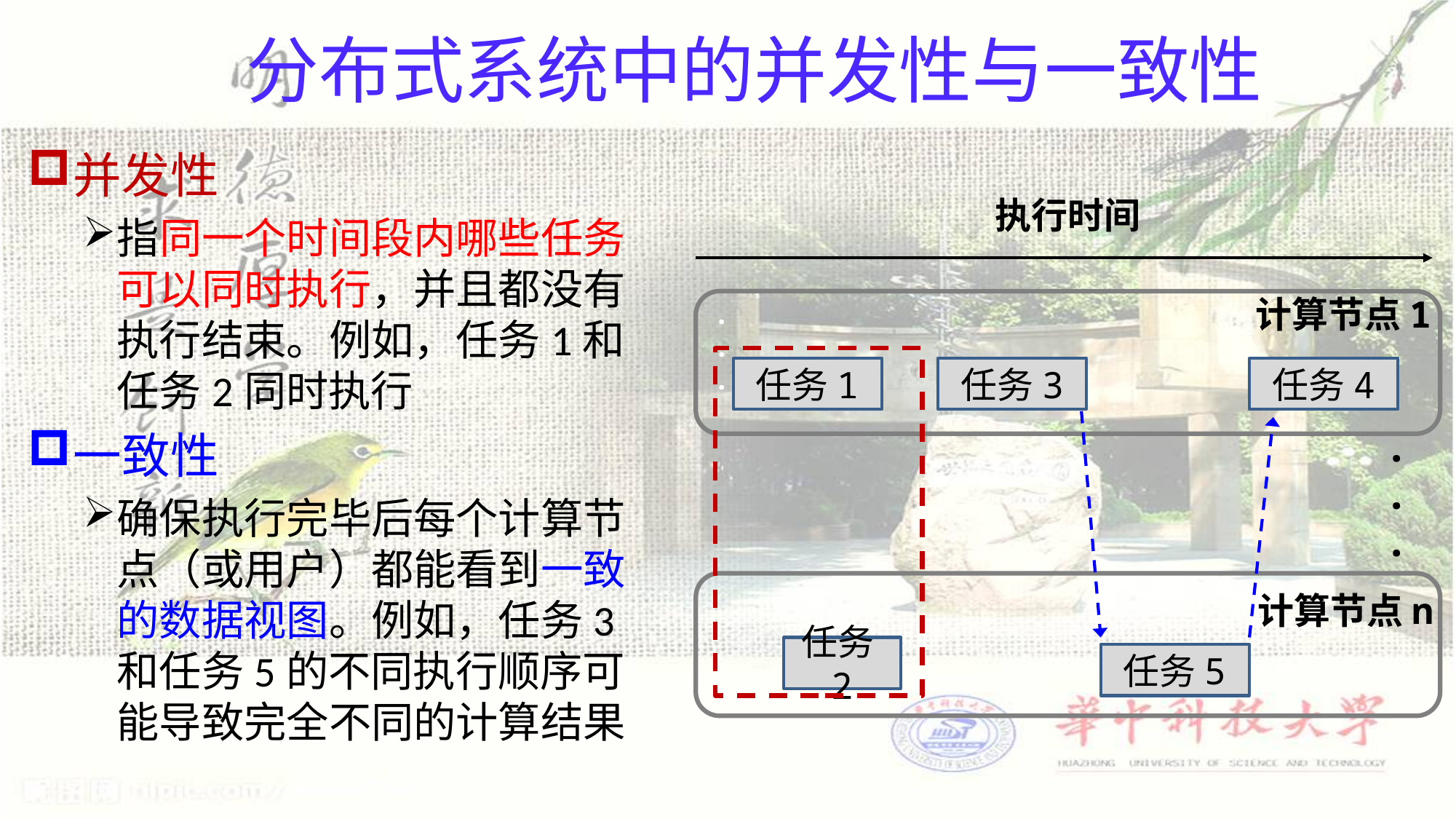

# 分布式系统中的并发性与一致性
并发性
指同一个时间段内哪些任务可以同时执行，并且都没有执行结束。例如，任务1和任务2同时执行
一致性
确保执行完毕后每个计算节点（或用户）都能看到一致的数据视图。例如，任务3和任务5的不同执行顺序可能导致完全不同的计算结果
执行时间

计算节点1
.
.
.

任务1
任务3
任务4
.
.
.

计算节点n
任务2
任务5